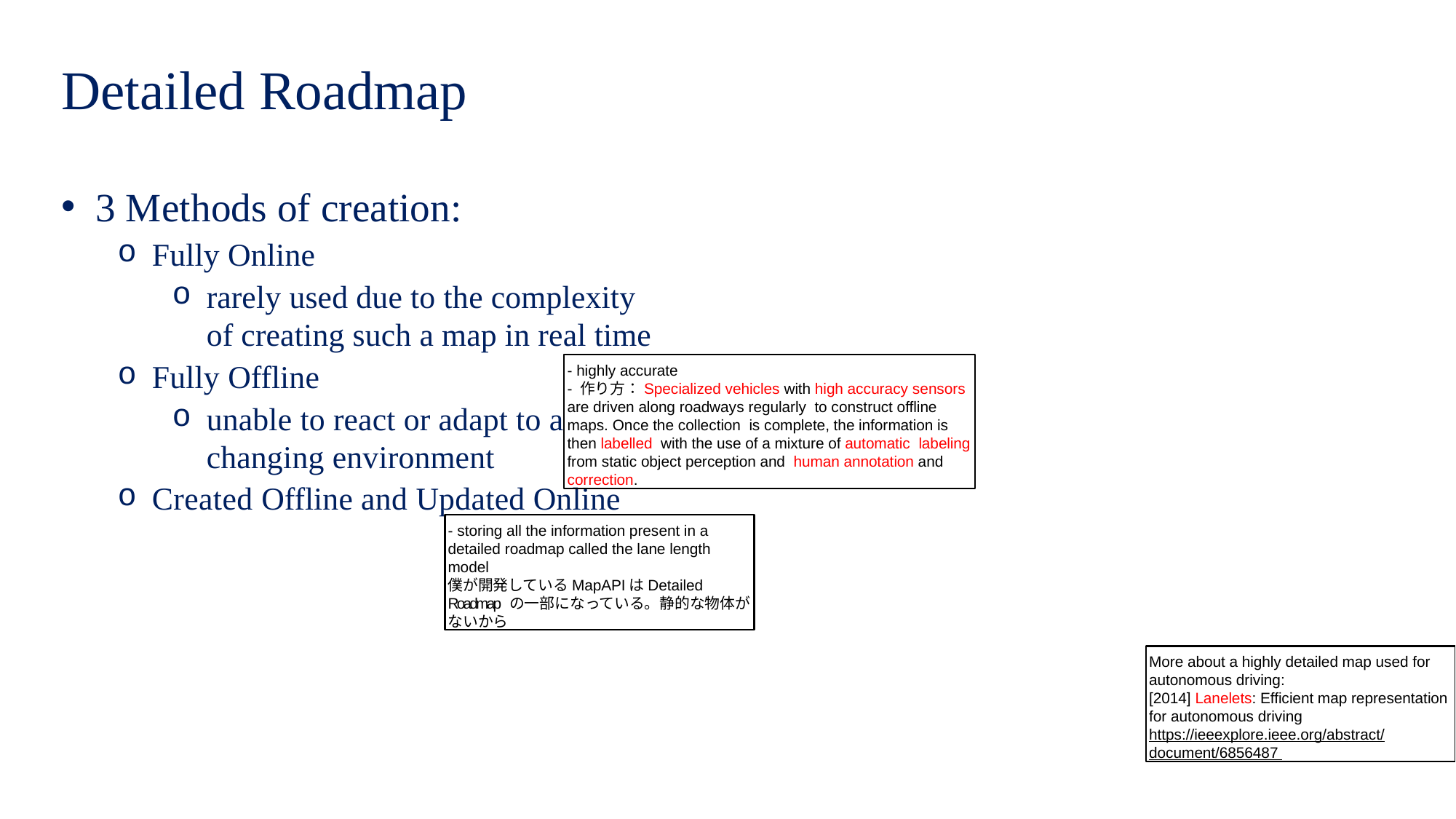

# Detailed Roadmap
3 Methods of creation:
Fully Online
rarely used due to the complexity  of creating such a map in real time
Fully Offline
unable to react or adapt to a  changing environment
Created Offline and Updated Online

- highly accurate
- 作り⽅：Specialized vehicles with high accuracy sensors are driven along roadways regularly  to construct offline maps. Once the collection  is complete, the information is then labelled  with the use of a mixture of automatic  labeling from static object perception and  human annotation and correction.
- storing all the information present in a detailed roadmap called the lane length model
僕が開発しているMapAPIはDetailed Roadmap  の一部になっている。静的な物体がないから
More about a highly detailed map used for autonomous driving:
[2014] Lanelets: Efficient map representation for autonomous driving
https://ieeexplore.ieee.org/abstract/document/6856487